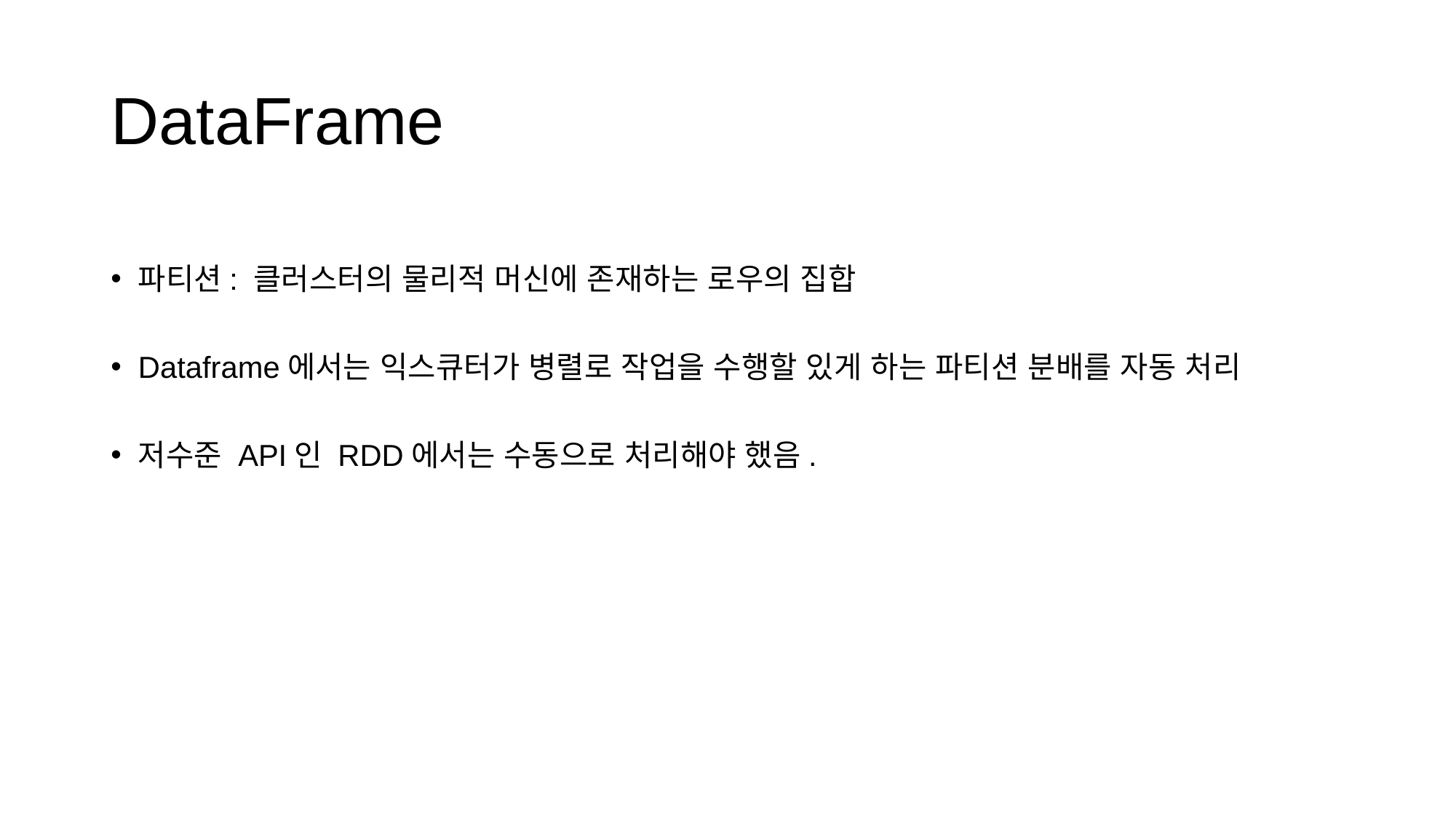

# DataFrame
파티션: 클러스터의 물리적 머신에 존재하는 로우의 집합
Dataframe에서는 익스큐터가 병렬로 작업을 수행할 있게 하는 파티션 분배를 자동 처리
저수준 API인 RDD에서는 수동으로 처리해야 했음.